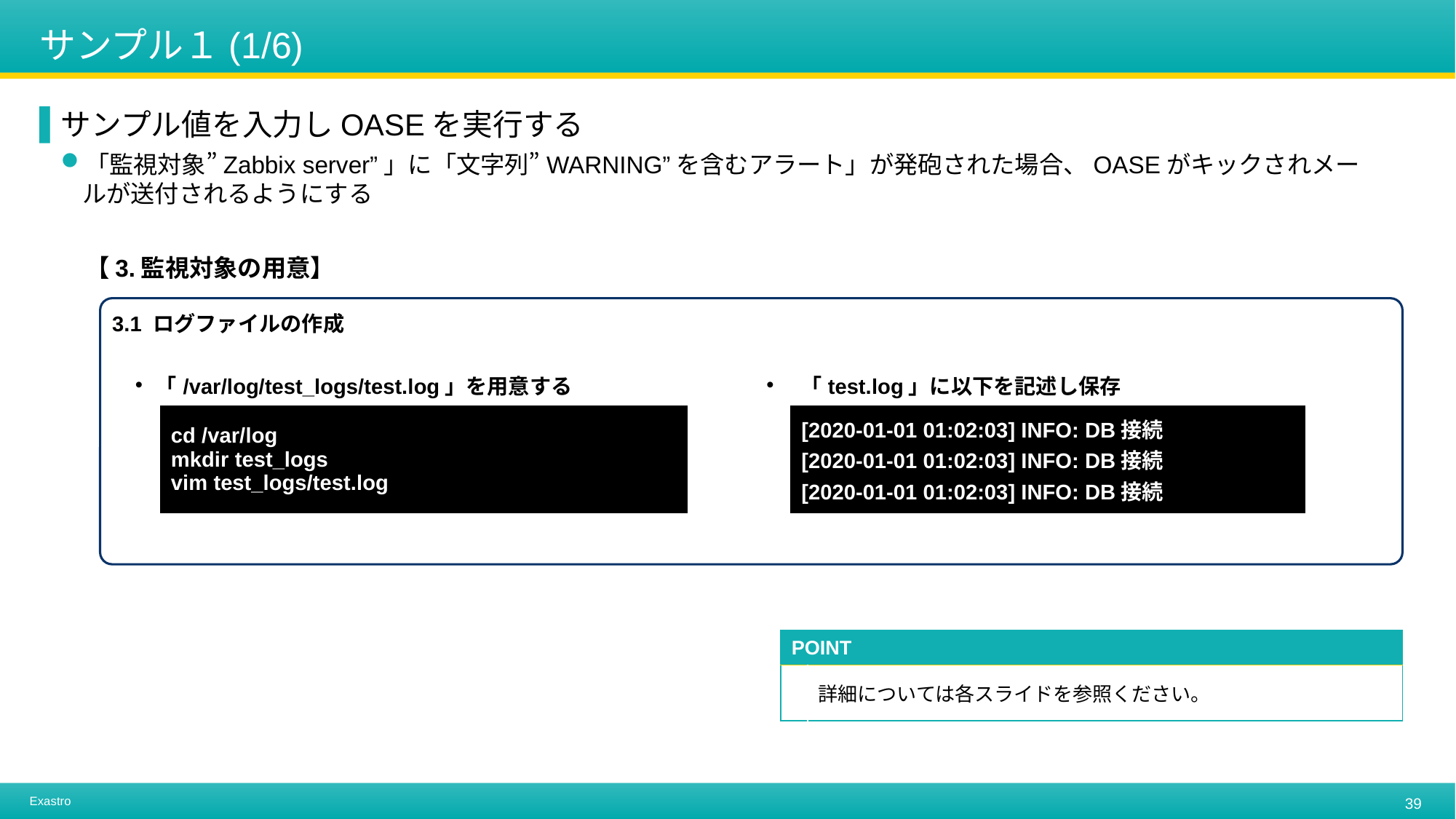

# サンプル１(1/6)
サンプル値を入力しOASEを実行する
「監視対象”Zabbix server”」に「文字列”WARNING”を含むアラート」が発砲された場合、OASEがキックされメールが送付されるようにする

　【3.監視対象の用意】

3.1 ログファイルの作成
| 「/var/log/test\_logs/test.log」を用意する |  |  |
| --- | --- | --- |
|  | cd /var/log mkdir test\_logs vim test\_logs/test.log |  |
|  |  |  |
| 「test.log」に以下を記述し保存 |  |  |
| --- | --- | --- |
|  | [2020-01-01 01:02:03] INFO: DB接続 [2020-01-01 01:02:03] INFO: DB接続 [2020-01-01 01:02:03] INFO: DB接続 |  |
|  |  |  |
| POINT |  |
| --- | --- |
|  | 詳細については各スライドを参照ください。 |